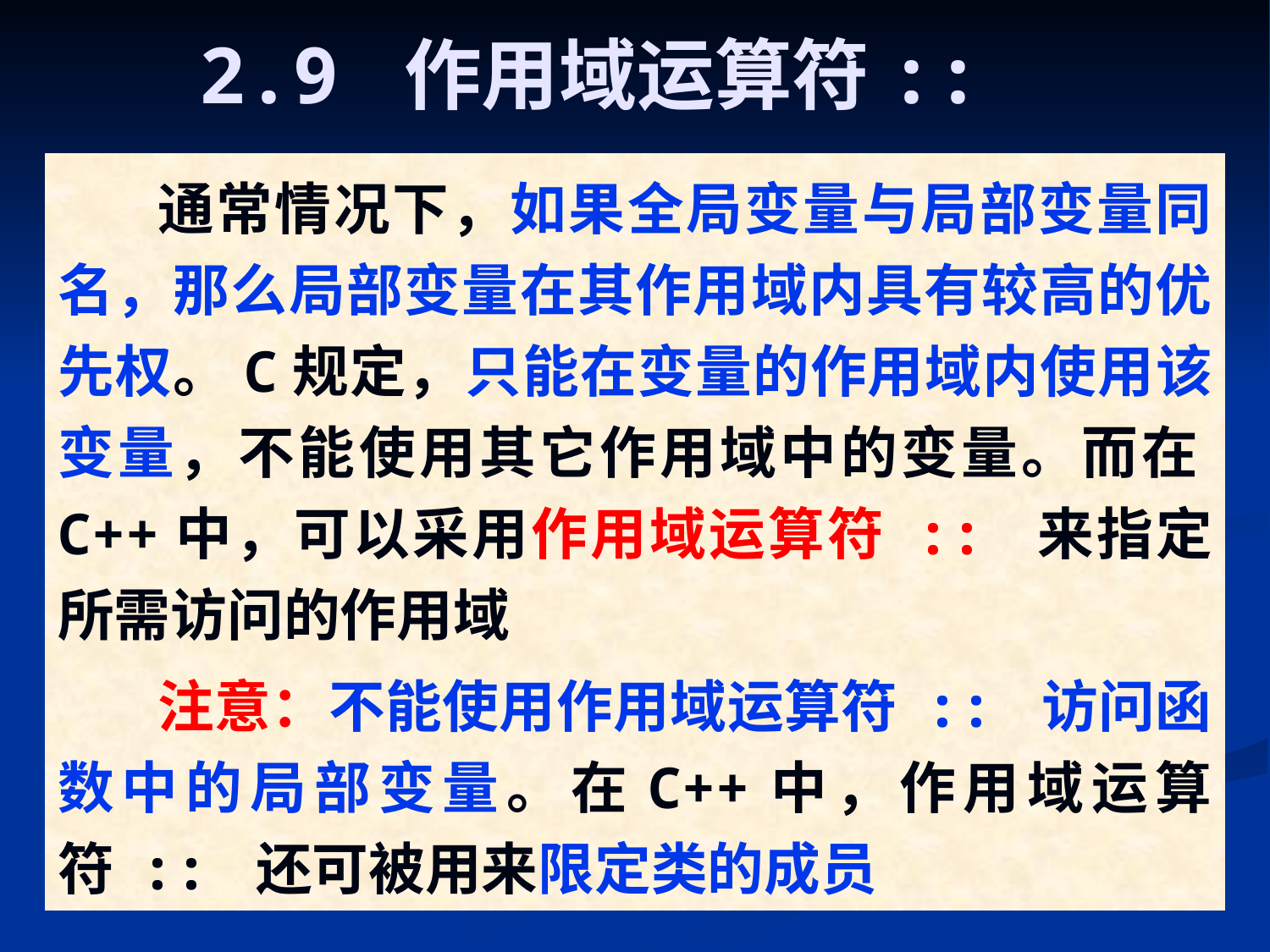

# 2.9 作用域运算符::
通常情况下，如果全局变量与局部变量同名，那么局部变量在其作用域内具有较高的优先权。C规定，只能在变量的作用域内使用该变量，不能使用其它作用域中的变量。而在C++中，可以采用作用域运算符 :: 来指定所需访问的作用域
注意：不能使用作用域运算符 :: 访问函数中的局部变量。在C++中，作用域运算符 :: 还可被用来限定类的成员